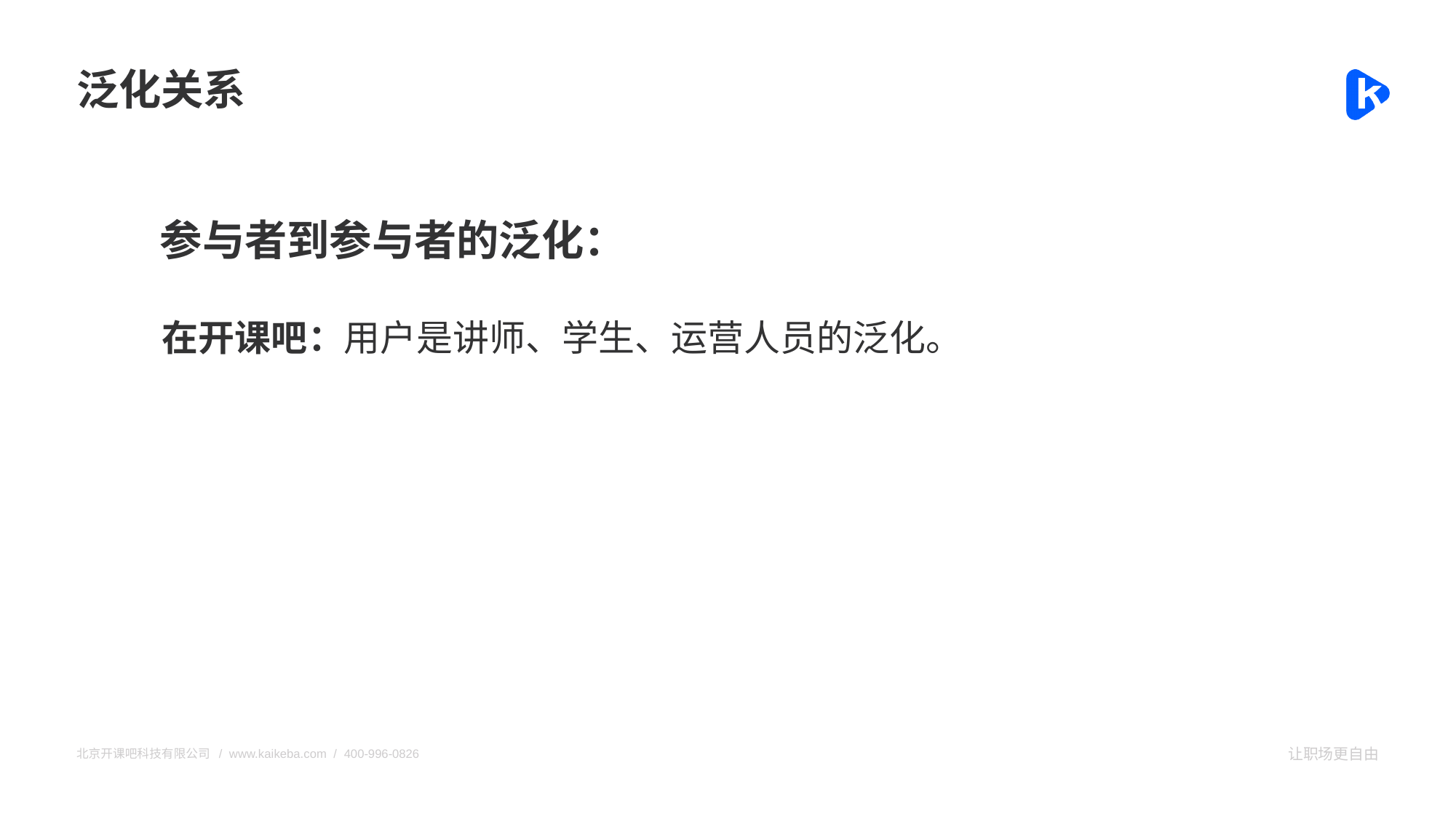

泛化关系
参与者到参与者的泛化：
在开课吧：用户是讲师、学生、运营人员的泛化。